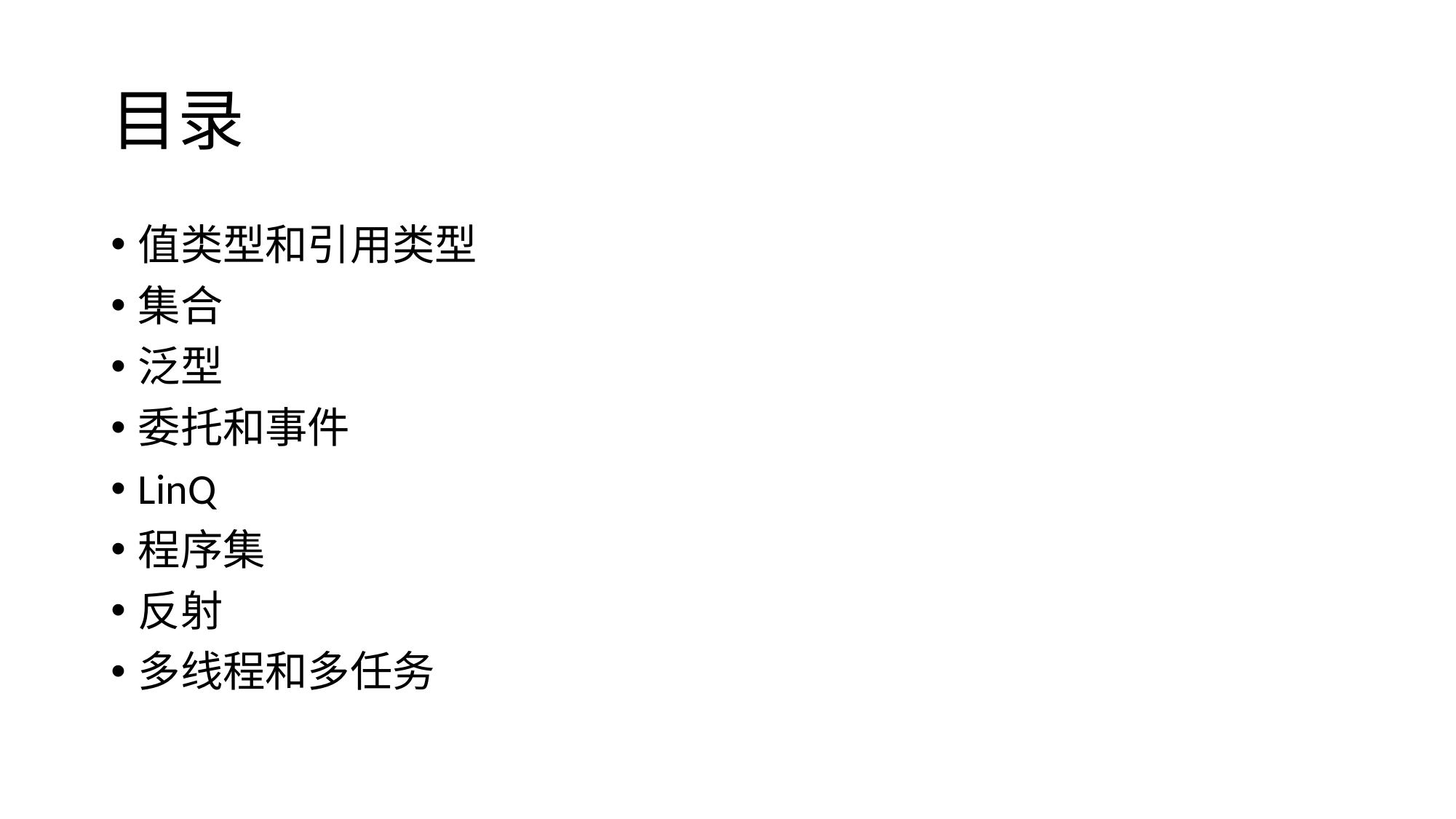

# 目录
值类型和引用类型
集合
泛型
委托和事件
LinQ
程序集
反射
多线程和多任务